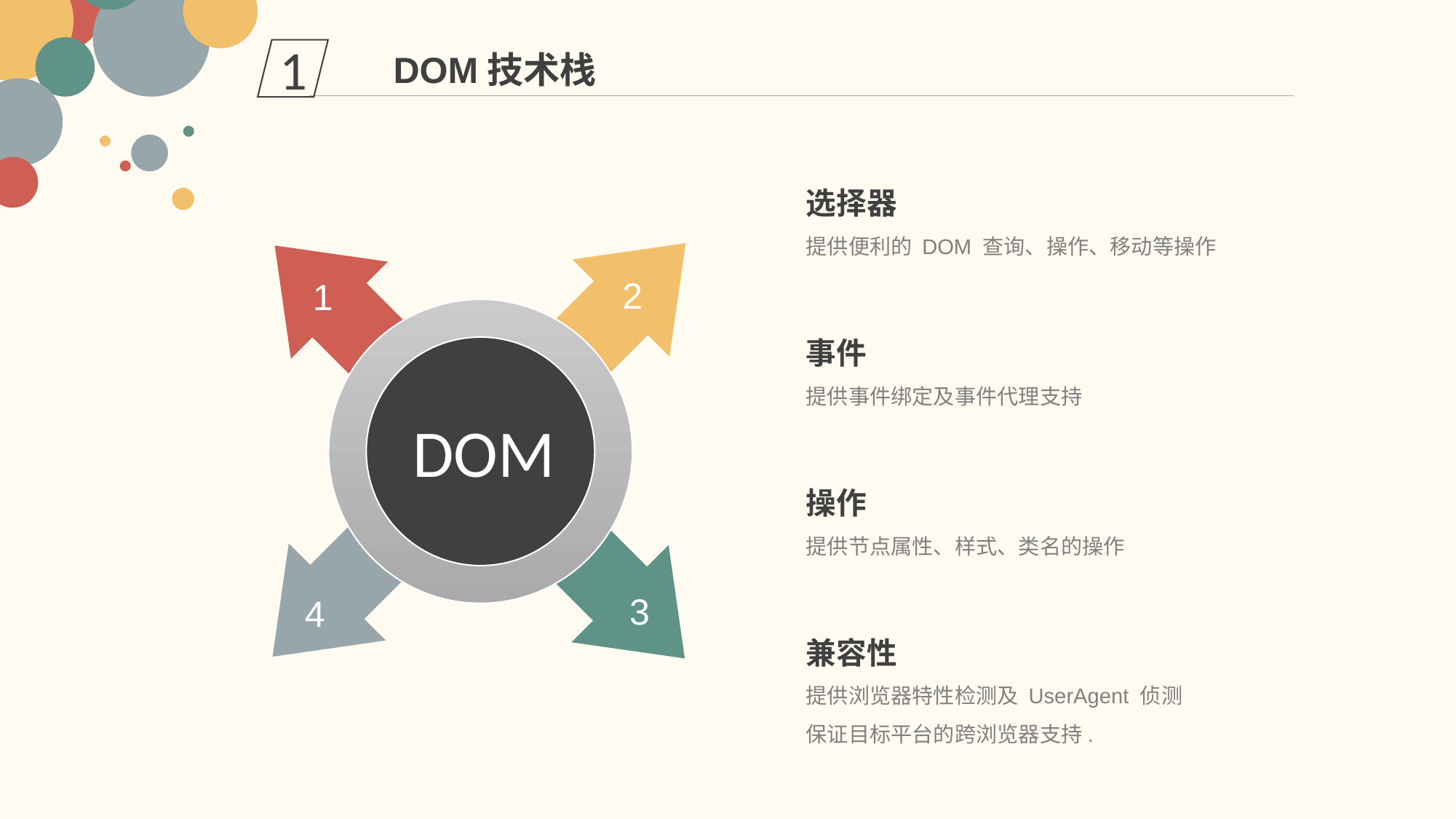

1
DOM技术栈
选择器
提供便利的 DOM 查询、操作、移动等操作

2
1

事件
提供事件绑定及事件代理支持
DOM
操作
提供节点属性、样式、类名的操作

3
4
兼容性
提供浏览器特性检测及 UserAgent 侦测
保证目标平台的跨浏览器支持.